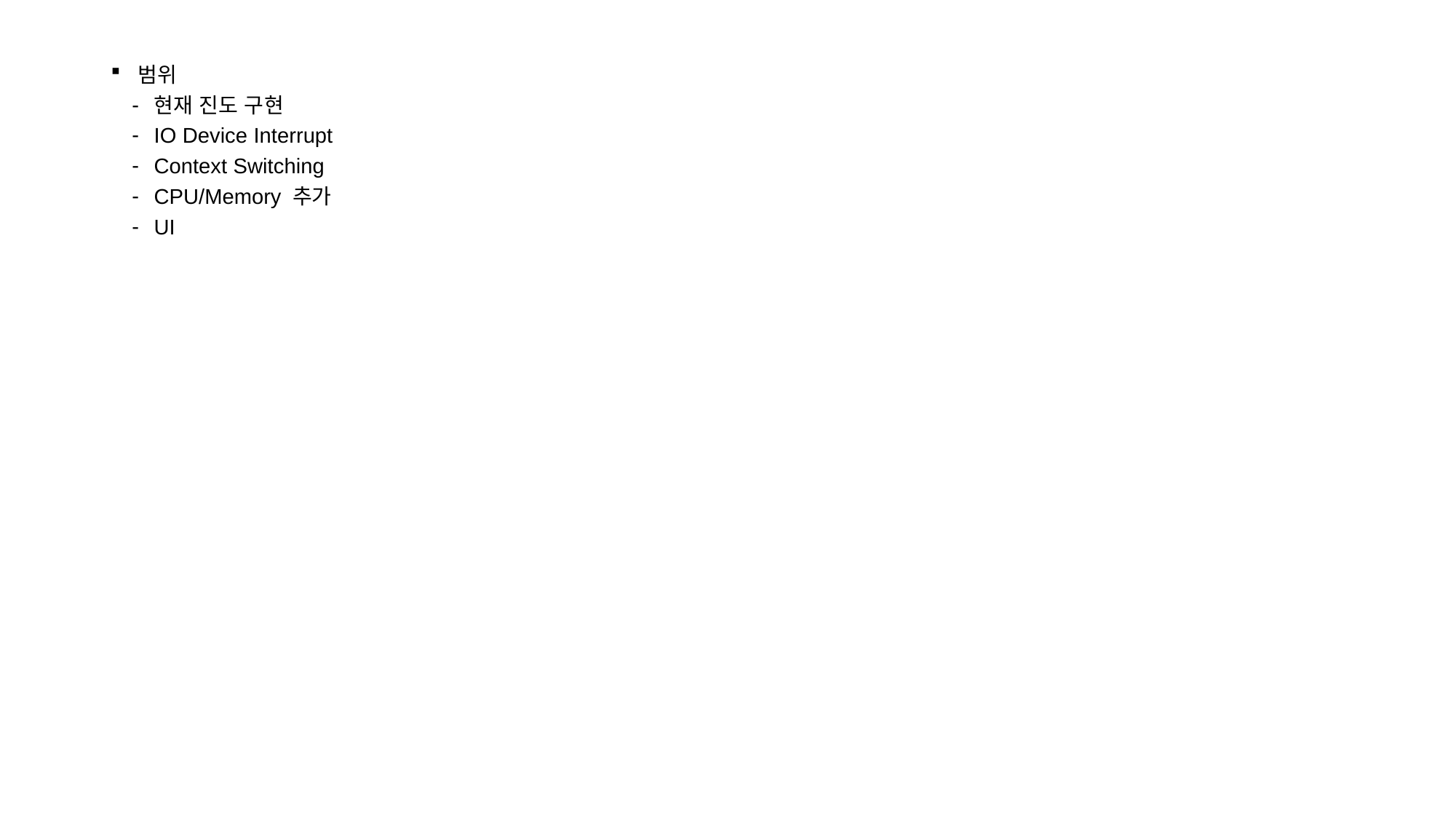

범위
현재 진도 구현
IO Device Interrupt
Context Switching
CPU/Memory 추가
UI